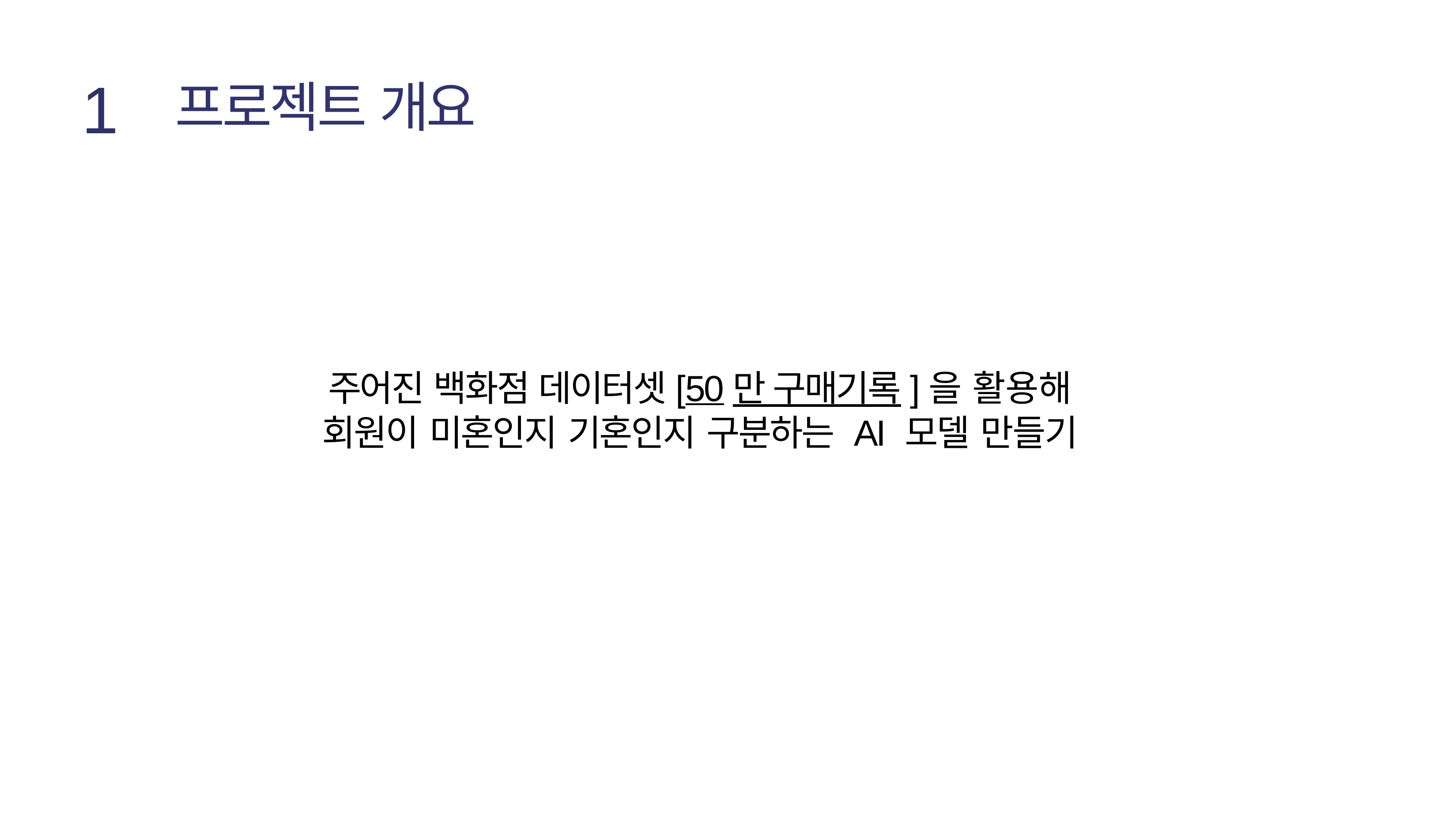

# 1 프로젝트 개요
주어진 백화점 데이터셋[50만 구매기록]을 활용해
회원이 미혼인지 기혼인지 구분하는 AI 모델 만들기